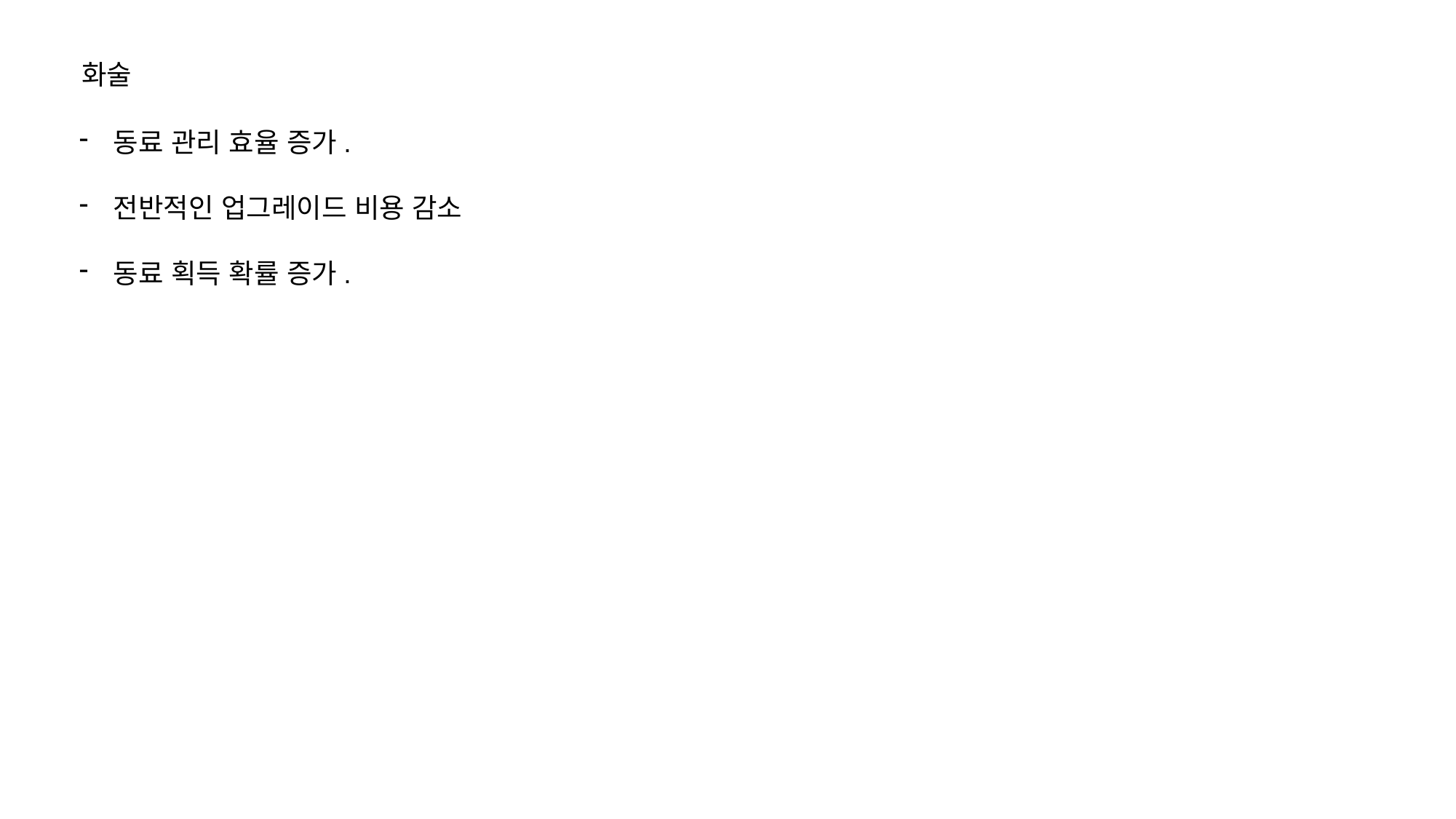

화술
동료 관리 효율 증가.

전반적인 업그레이드 비용 감소

동료 획득 확률 증가.